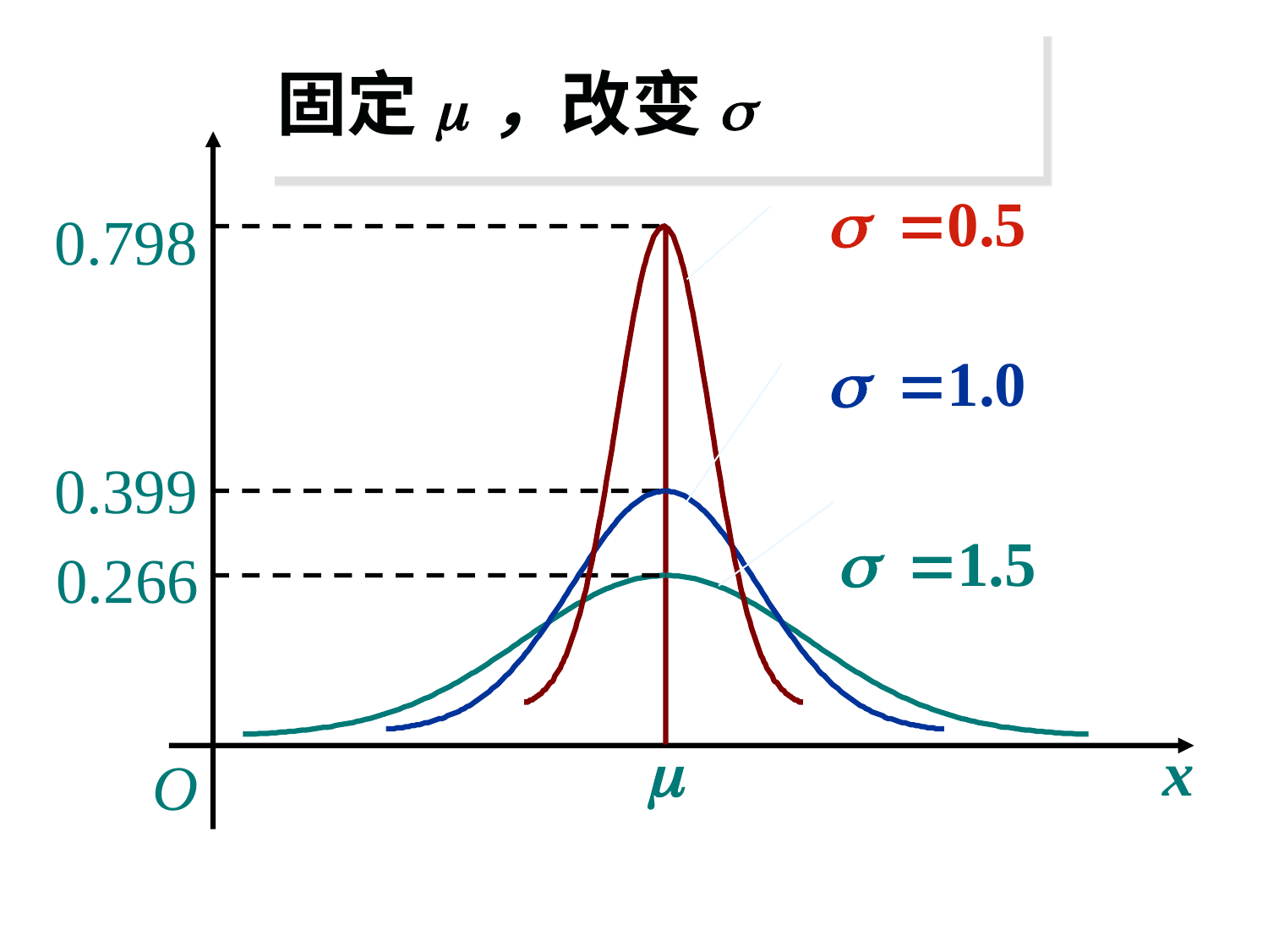

固定μ ，改变σ

σ =0.5
0.798

σ =1.0

0.399

σ =1.5
0.266

μ
x
O